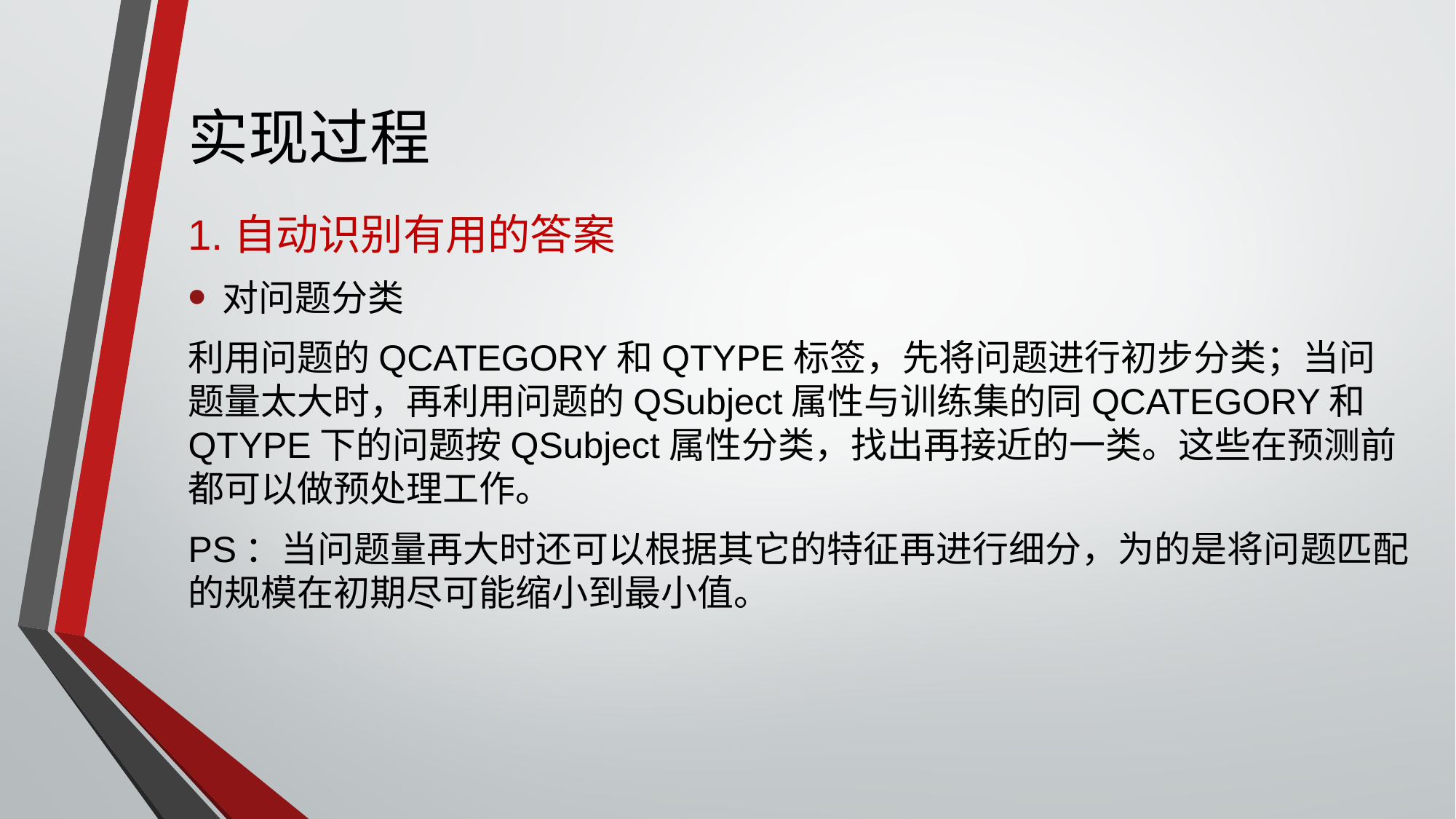

# 实现过程
1.自动识别有用的答案
对问题分类
利用问题的QCATEGORY和QTYPE标签，先将问题进行初步分类；当问题量太大时，再利用问题的QSubject属性与训练集的同QCATEGORY和QTYPE下的问题按QSubject属性分类，找出再接近的一类。这些在预测前都可以做预处理工作。
PS：当问题量再大时还可以根据其它的特征再进行细分，为的是将问题匹配的规模在初期尽可能缩小到最小值。